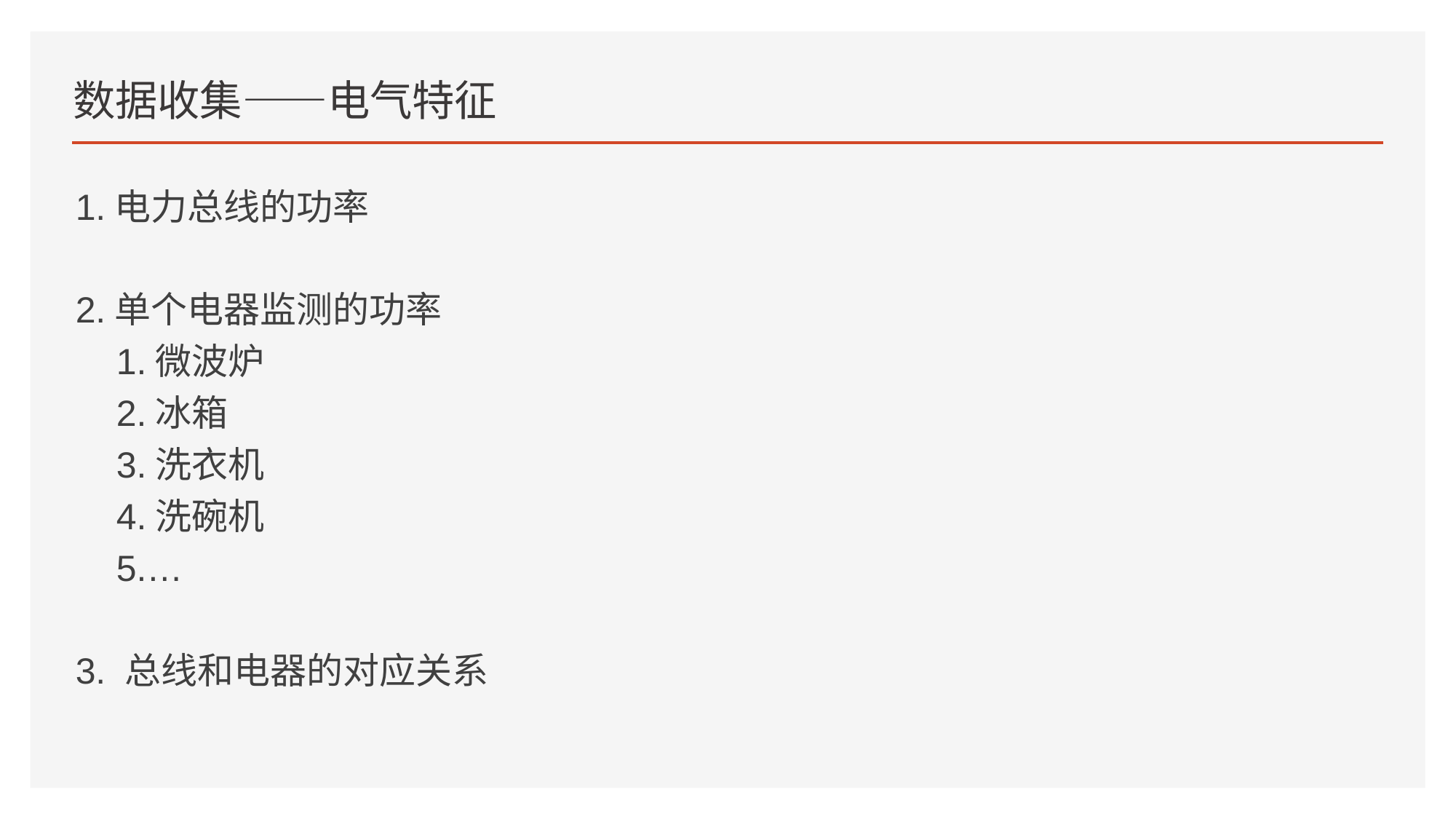

# 数据收集——电气特征
1.电力总线的功率

2.单个电器监测的功率
    1.微波炉
    2.冰箱
    3.洗衣机
    4.洗碗机
    5.…

3. 总线和电器的对应关系